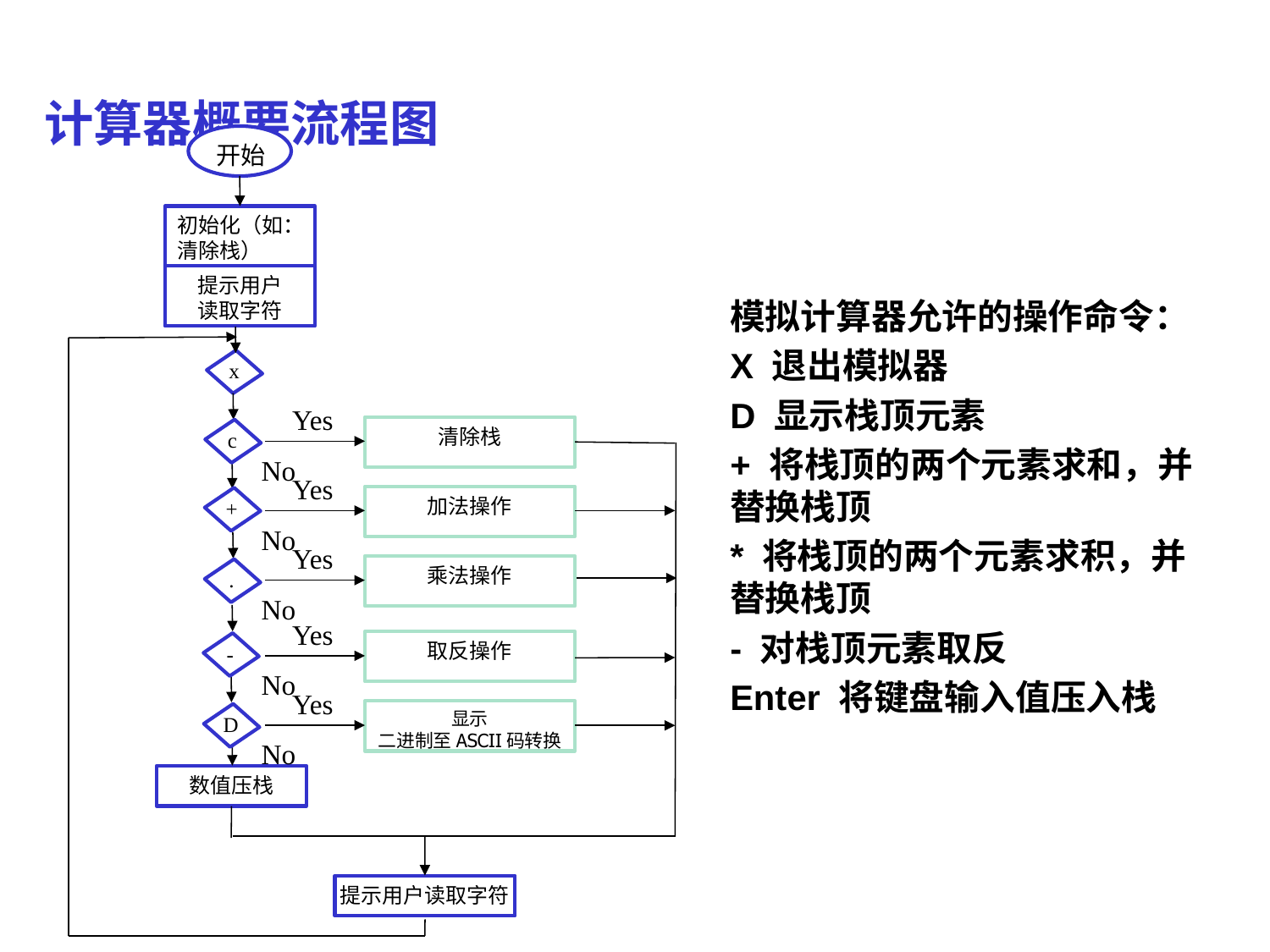

# 计算器概要流程图
开始
初始化（如：
清除栈）
提示用户
读取字符
模拟计算器允许的操作命令：
X 退出模拟器
D 显示栈顶元素
+ 将栈顶的两个元素求和，并替换栈顶
* 将栈顶的两个元素求积，并替换栈顶
- 对栈顶元素取反
Enter 将键盘输入值压入栈
x

Yes
清除栈
 c

No
Yes
加法操作
 +

No
Yes
乘法操作
 .

No
Yes
取反操作
 -

No
Yes
显示
二进制至ASCII码转换
 D

No
数值压栈
提示用户读取字符